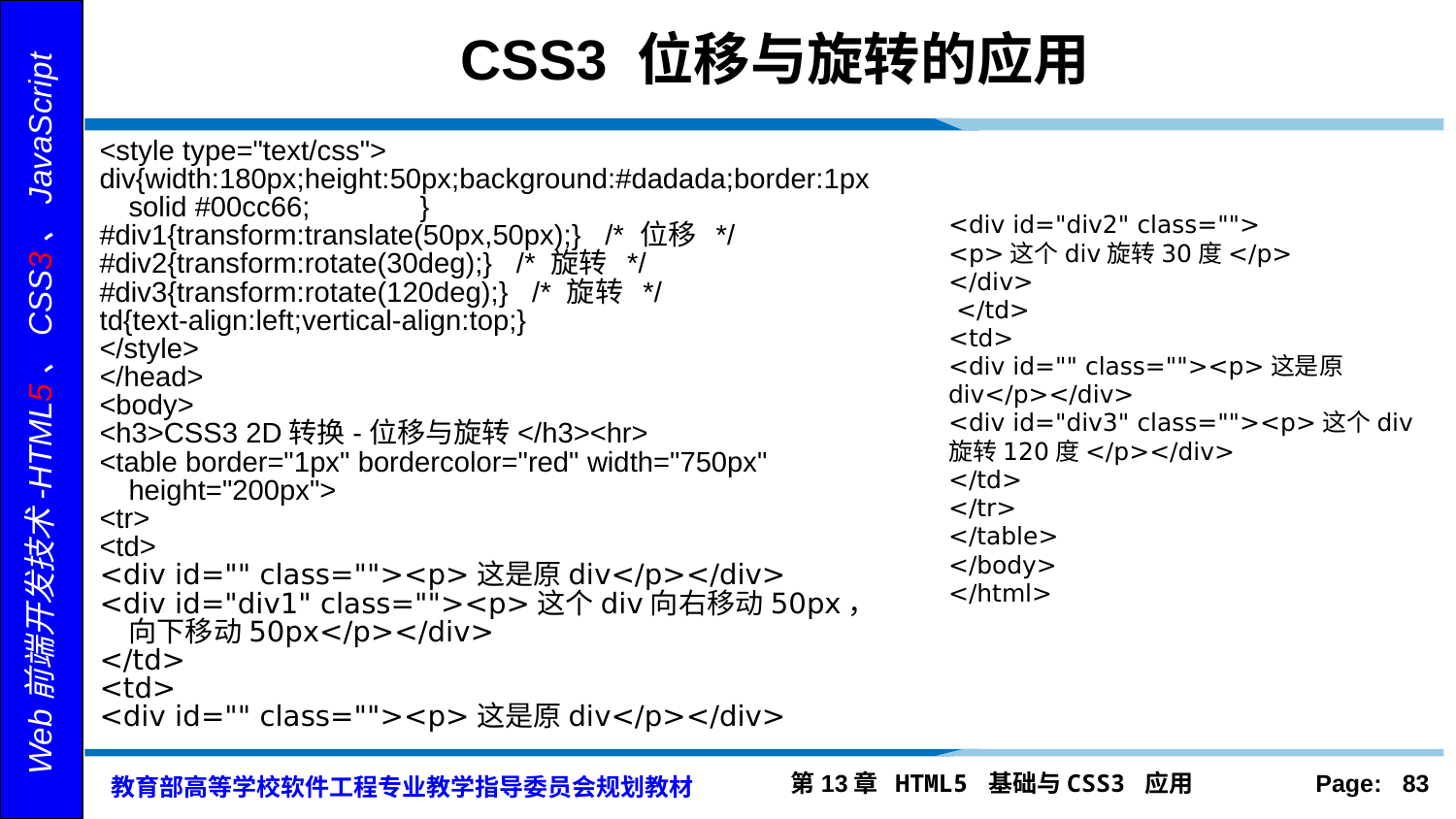

# CSS3 位移与旋转的应用
<style type="text/css">
div{width:180px;height:50px;background:#dadada;border:1px solid #00cc66;	}
#div1{transform:translate(50px,50px);}   /* 位移  */
#div2{transform:rotate(30deg);}   /* 旋转  */
#div3{transform:rotate(120deg);}   /* 旋转  */
td{text-align:left;vertical-align:top;}
</style>
</head>
<body>
<h3>CSS3 2D转换-位移与旋转</h3><hr>
<table border="1px" bordercolor="red" width="750px" height="200px">
<tr>
<td>
<div id="" class=""><p>这是原div</p></div>
<div id="div1" class=""><p>这个div向右移动50px，向下移动50px</p></div>
</td>
<td>
<div id="" class=""><p>这是原div</p></div>

<div id="div2" class="">
<p>这个div旋转30度</p>
</div>
 </td>
<td>
<div id="" class=""><p>这是原div</p></div>
<div id="div3" class=""><p>这个div旋转120度</p></div>
</td>
</tr>
</table>
</body>
</html>